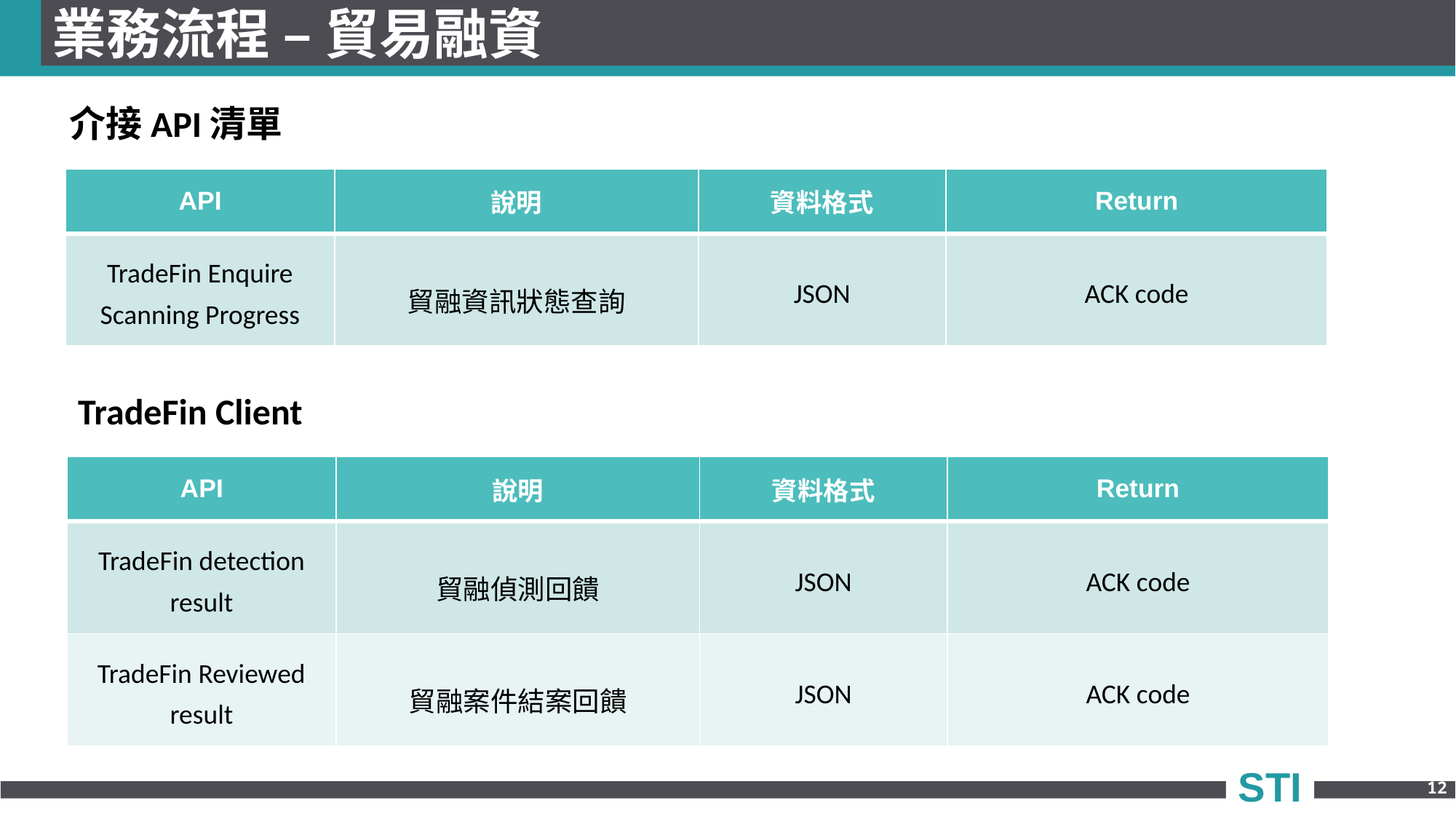

# 業務流程 – 貿易融資
介接API清單
| API | 說明 | 資料格式 | Return |
| --- | --- | --- | --- |
| TradeFin Enquire Scanning Progress | 貿融資訊狀態查詢 | JSON | ACK code |
TradeFin Client
| API | 說明 | 資料格式 | Return |
| --- | --- | --- | --- |
| TradeFin detection result | 貿融偵測回饋 | JSON | ACK code |
| TradeFin Reviewed result | 貿融案件結案回饋 | JSON | ACK code |
12